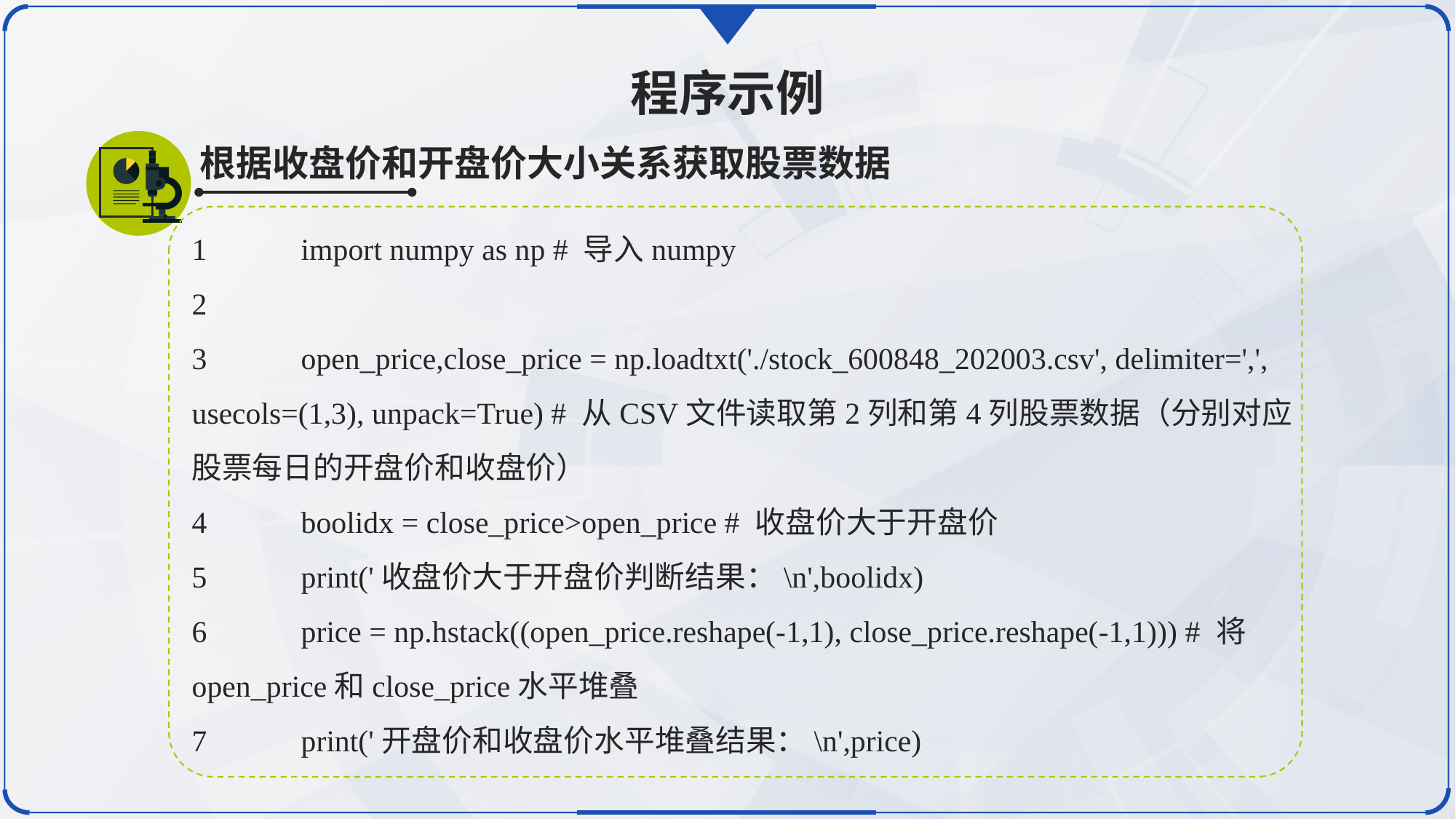

程序示例

根据收盘价和开盘价大小关系获取股票数据

1	import numpy as np # 导入numpy
2
3	open_price,close_price = np.loadtxt('./stock_600848_202003.csv', delimiter=',', usecols=(1,3), unpack=True) # 从CSV文件读取第2列和第4列股票数据（分别对应股票每日的开盘价和收盘价）
4	boolidx = close_price>open_price # 收盘价大于开盘价
5	print('收盘价大于开盘价判断结果：\n',boolidx)
6	price = np.hstack((open_price.reshape(-1,1), close_price.reshape(-1,1))) # 将open_price和close_price水平堆叠
7	print('开盘价和收盘价水平堆叠结果：\n',price)